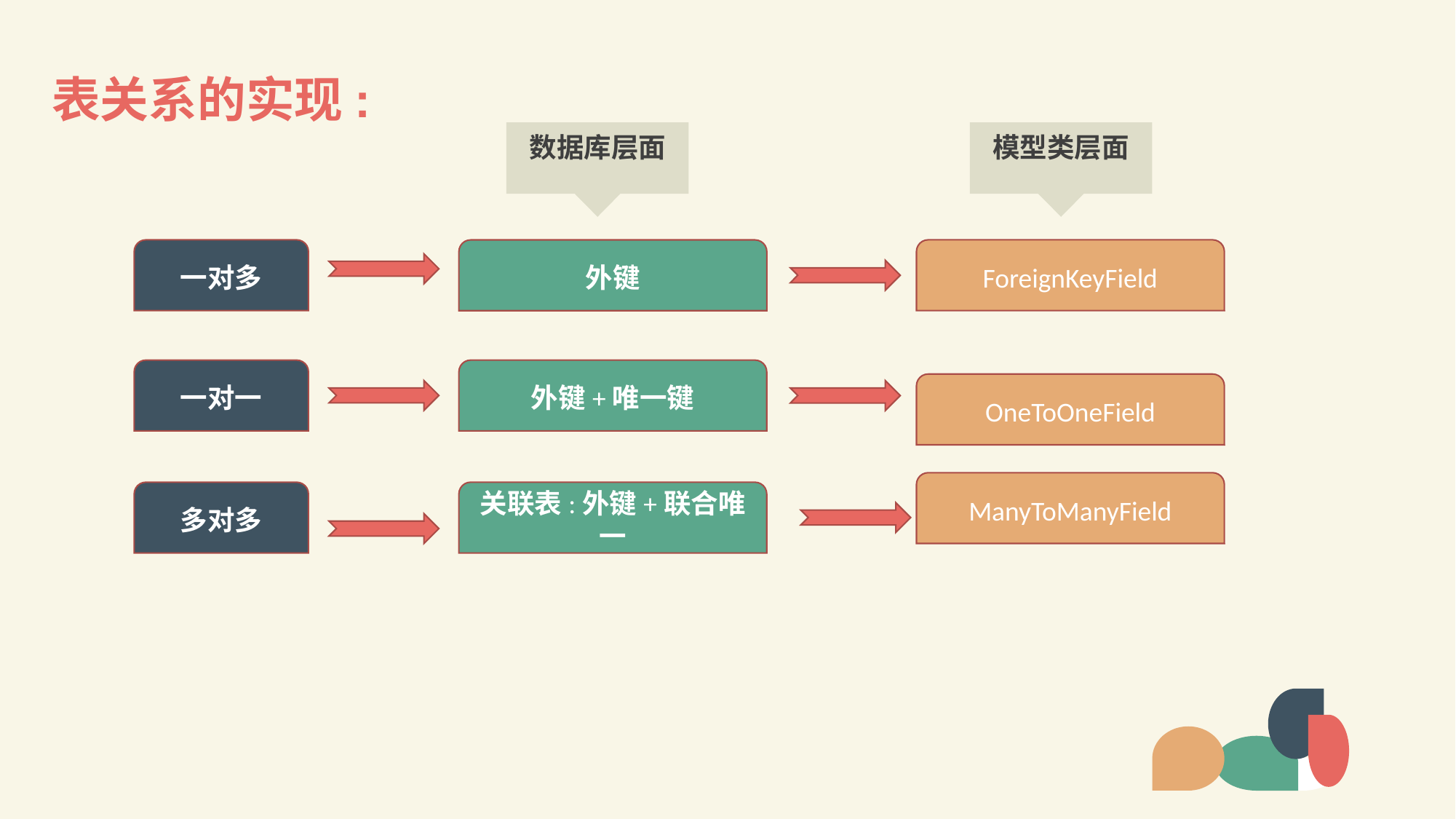

# 表关系的实现:
数据库层面
模型类层面
一对多
ForeignKeyField
外键

一对一
外键+唯一键
OneToOneField

ManyToManyField
多对多
关联表:外键+联合唯一

LOREM